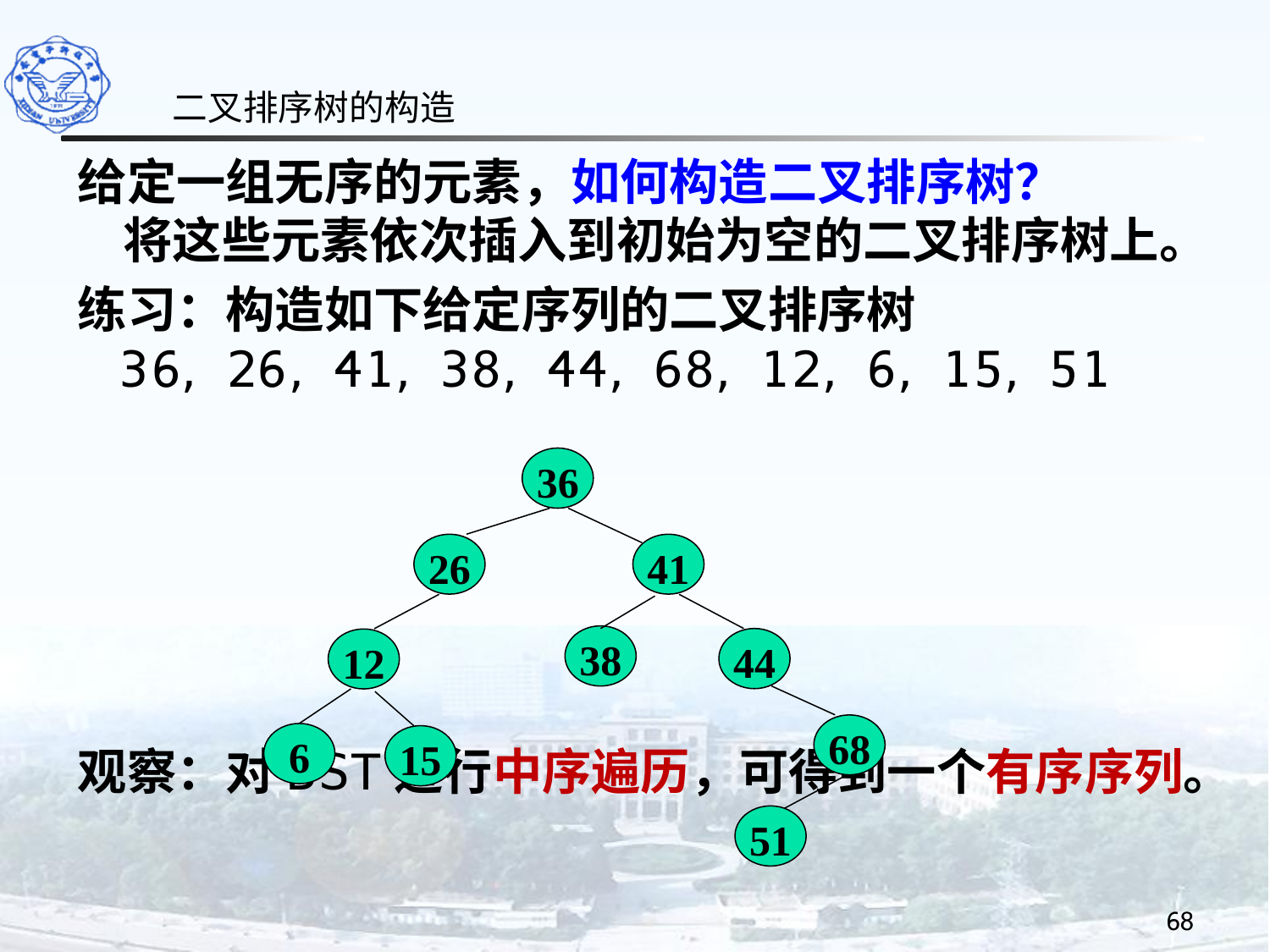

二叉排序树的构造
给定一组无序的元素，如何构造二叉排序树？
   将这些元素依次插入到初始为空的二叉排序树上。
练习：构造如下给定序列的二叉排序树
   36,  26,  41,  38,  44,  68,  12,  6,  15,  51

观察：对BST进行中序遍历，可得到一个有序序列。

36

26
41

44
12

68
6
15

51

38

68